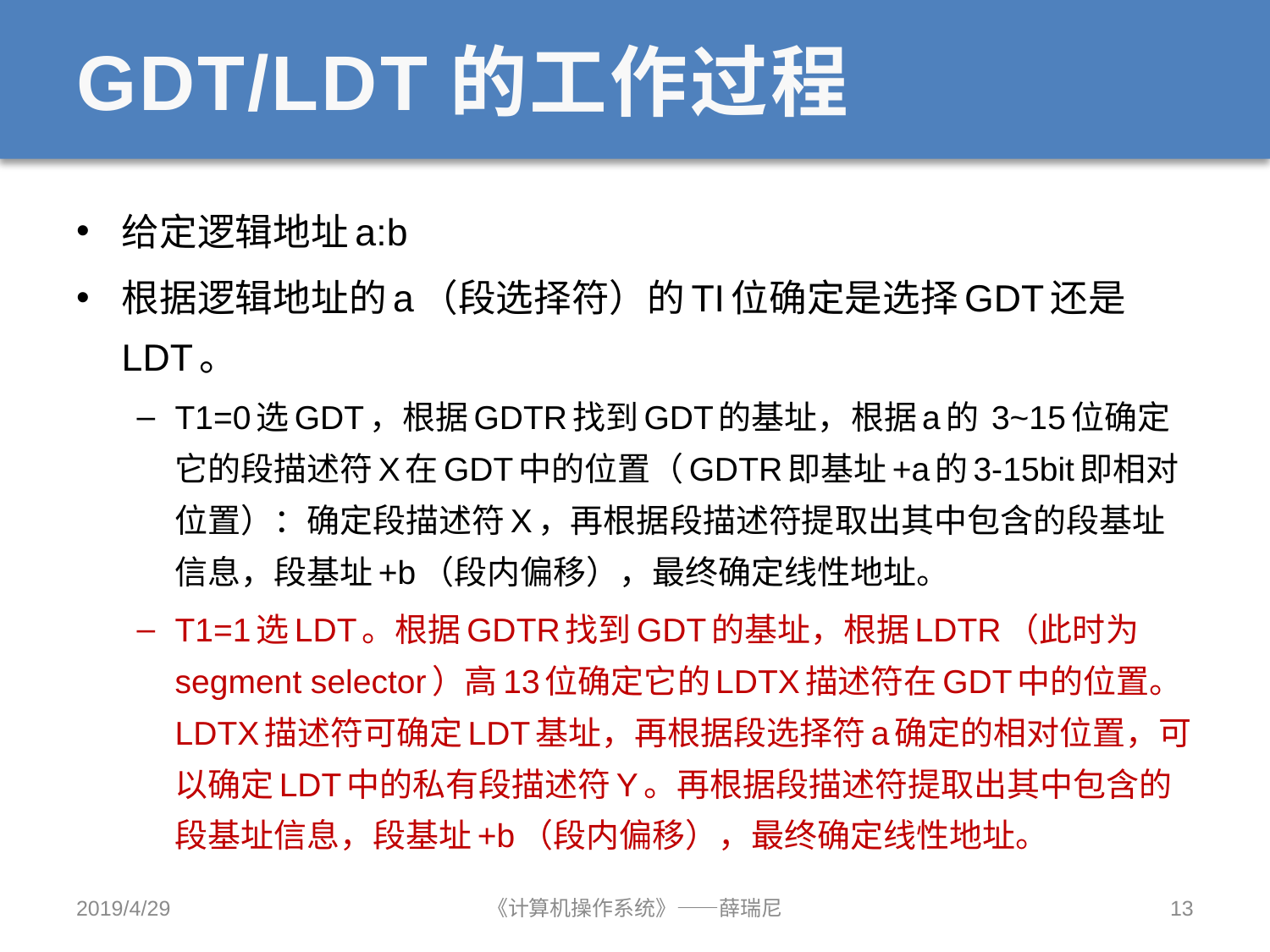

# GDT/LDT的工作过程
给定逻辑地址a:b
根据逻辑地址的a（段选择符）的TI位确定是选择GDT还是LDT。
T1=0选GDT，根据GDTR找到GDT的基址，根据a的 3~15位确定它的段描述符X在GDT中的位置（GDTR即基址+a的3-15bit即相对位置）：确定段描述符X，再根据段描述符提取出其中包含的段基址信息，段基址+b（段内偏移），最终确定线性地址。
T1=1选LDT。根据GDTR找到GDT的基址，根据LDTR（此时为segment selector）高13位确定它的LDTX描述符在GDT中的位置。LDTX描述符可确定LDT基址，再根据段选择符a确定的相对位置，可以确定LDT中的私有段描述符Y。再根据段描述符提取出其中包含的段基址信息，段基址+b（段内偏移），最终确定线性地址。
2019/4/29
《计算机操作系统》——薛瑞尼
13